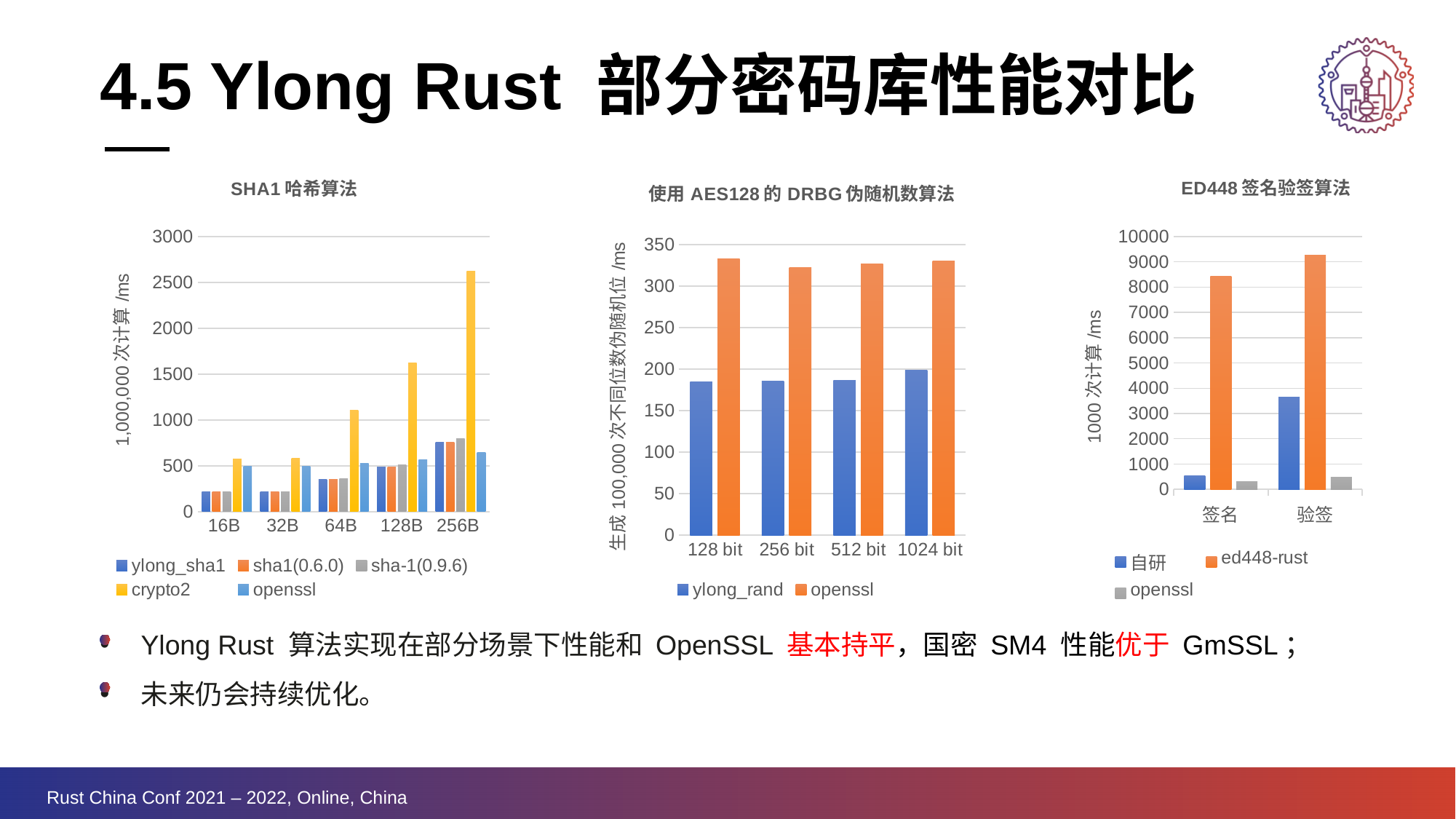

4.5 Ylong Rust 部分密码库性能对比

### Chart: SHA1哈希算法

| Category | ylong_sha1 | sha1(0.6.0) | sha-1(0.9.6) | crypto2 | openssl |
|---|---|---|---|---|---|
| 16B  | 218.8 | 216.4 | 218.1 | 571.0 | 496.2 |
| 32B  | 218.7 | 218.6 | 218.8 | 582.8 | 498.2 |
| 64B  | 348.0 | 348.1 | 363.1 | 1105.0 | 525.1 |
| 128B | 482.6 | 485.0 | 511.6 | 1625.2 | 567.1 |
| 256B  | 758.9 | 759.0 | 795.6 | 2621.5 | 643.9 |

### Chart: 使用AES128的DRBG伪随机数算法

| Category | ylong_rand | openssl |
|---|---|---|
| 128 bit | 184.990036 | 332.777 |
| 256 bit | 185.734348 | 322.042 |
| 512 bit | 186.326109 | 326.55 |
| 1024 bit | 198.42102 | 329.944 |

### Chart: ED448签名验签算法

| Category | 自研 | ed448-rust | openssl |
|---|---|---|---|
| 签名 | 525.0 | 8433.0 | 306.0 |
| 验签 | 3631.0 | 9251.0 | 488.5 |
Ylong Rust 算法实现在部分场景下性能和 OpenSSL 基本持平，国密 SM4 性能优于 GmSSL；
未来仍会持续优化。